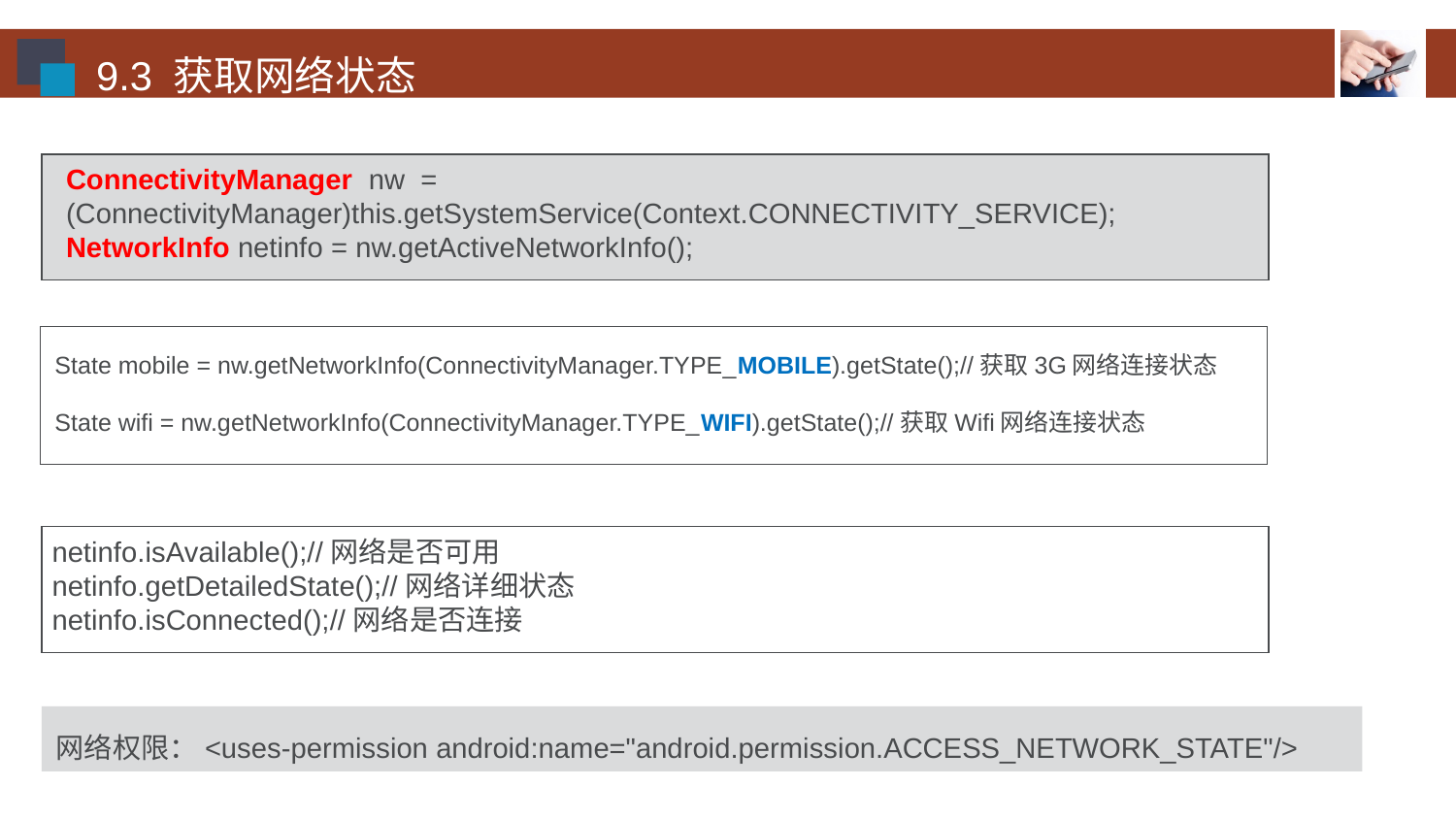

9.3 获取网络状态
ConnectivityManager  nw  =
(ConnectivityManager)this.getSystemService(Context.CONNECTIVITY_SERVICE);
NetworkInfo netinfo = nw.getActiveNetworkInfo();

State mobile = nw.getNetworkInfo(ConnectivityManager.TYPE_MOBILE).getState();//获取3G网络连接状态

State wifi = nw.getNetworkInfo(ConnectivityManager.TYPE_WIFI).getState();//获取Wifi网络连接状态

netinfo.isAvailable();//网络是否可用
netinfo.getDetailedState();//网络详细状态
netinfo.isConnected();//网络是否连接
网络权限：<uses-permission android:name="android.permission.ACCESS_NETWORK_STATE"/>